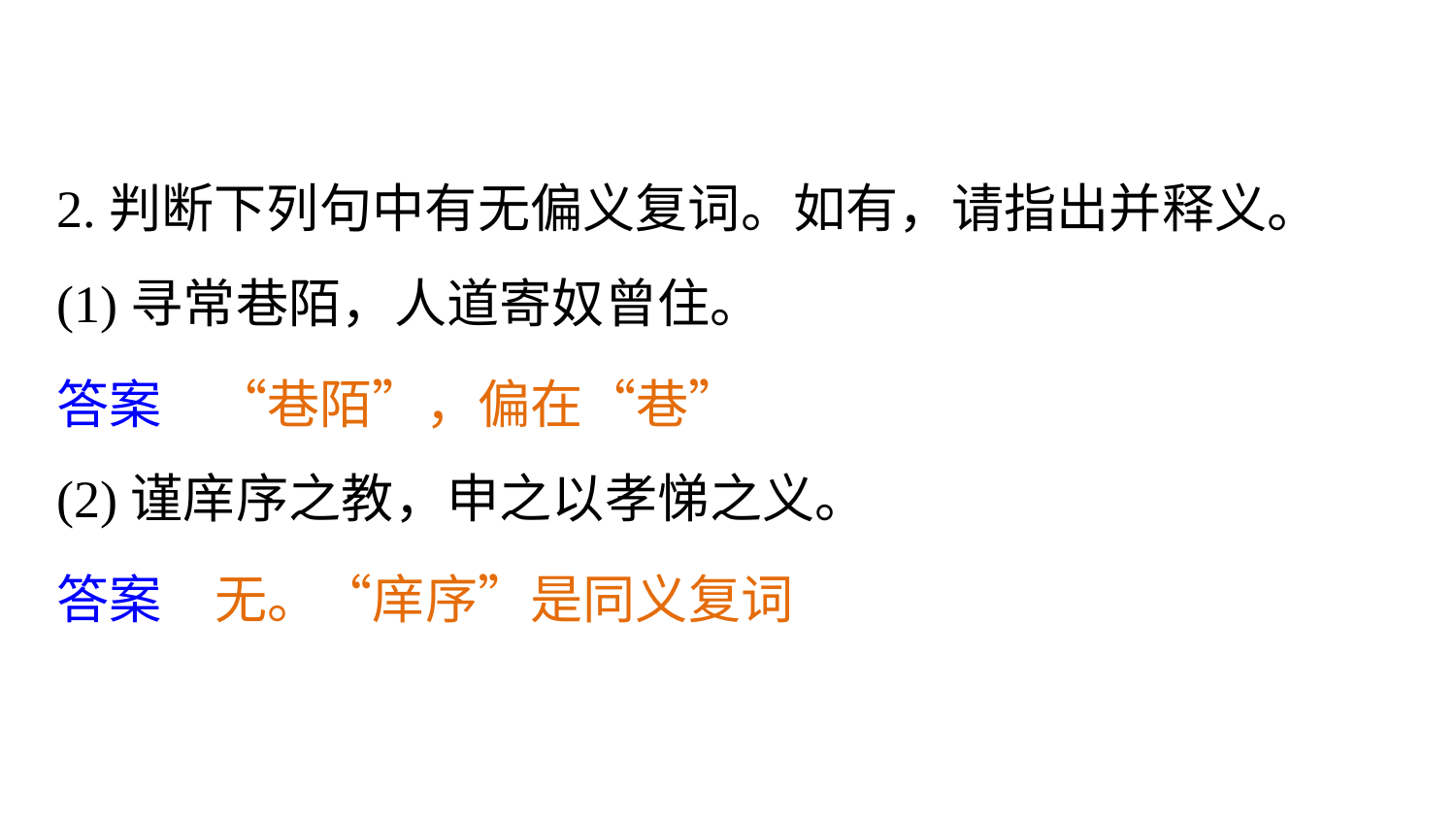

2.判断下列句中有无偏义复词。如有，请指出并释义。
(1)寻常巷陌，人道寄奴曾住。
答案　“巷陌”，偏在“巷”
(2)谨庠序之教，申之以孝悌之义。
答案　无。“庠序”是同义复词